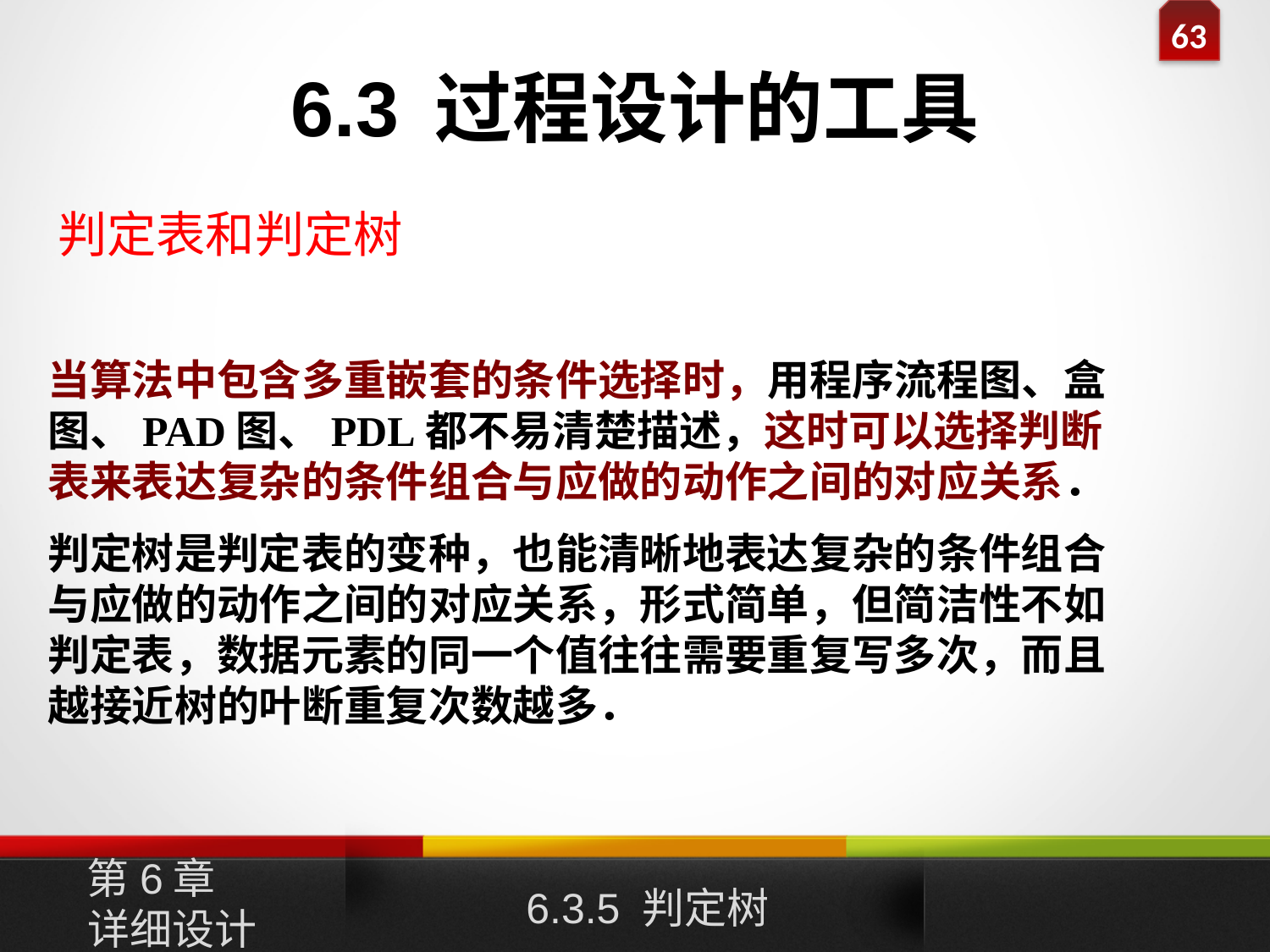

6.3 过程设计的工具
判定表和判定树
当算法中包含多重嵌套的条件选择时，用程序流程图、盒图、PAD图、PDL都不易清楚描述，这时可以选择判断表来表达复杂的条件组合与应做的动作之间的对应关系．
判定树是判定表的变种，也能清晰地表达复杂的条件组合与应做的动作之间的对应关系，形式简单，但简洁性不如判定表，数据元素的同一个值往往需要重复写多次，而且越接近树的叶断重复次数越多．
第6章
详细设计
6.3.5 判定树